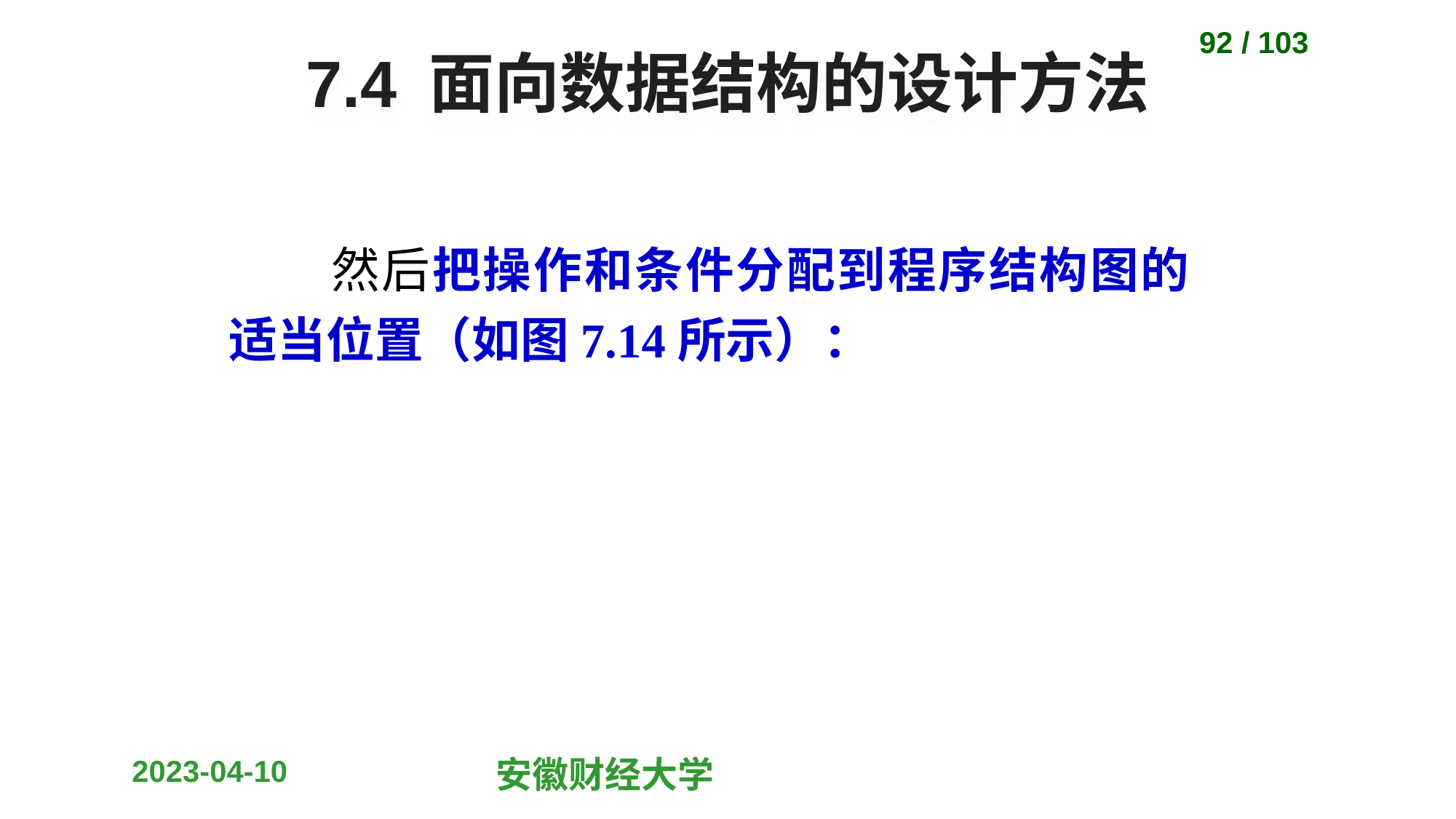

92 / 103
# 7.4 面向数据结构的设计方法
然后把操作和条件分配到程序结构图的适当位置（如图7.14所示）：
2023-04-10
安徽财经大学